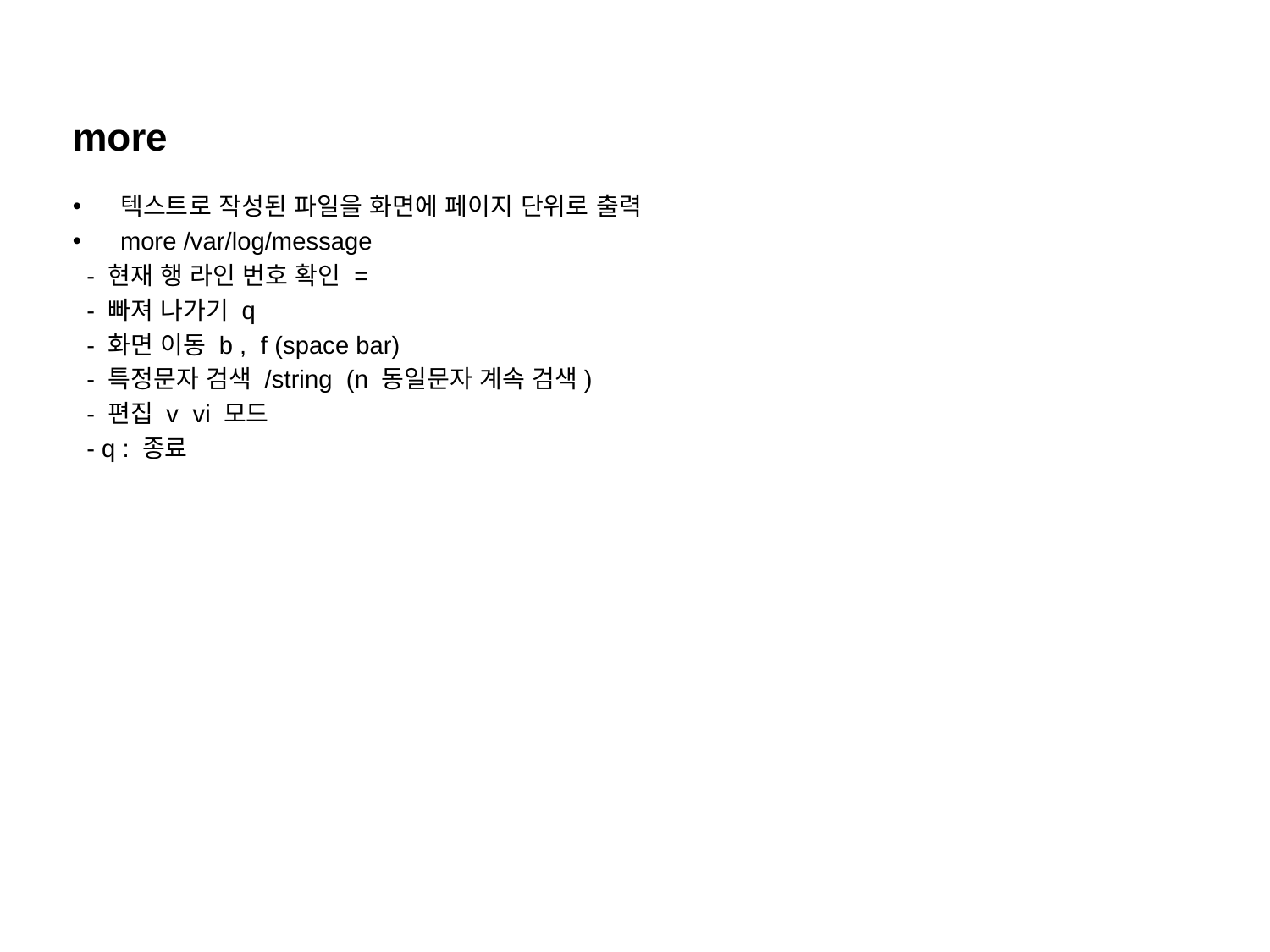

more

텍스트로 작성된 파일을 화면에 페이지 단위로 출력
more /var/log/message
  - 현재 행 라인 번호 확인 =
  - 빠져 나가기 q
  - 화면 이동 b ,  f (space bar)
  - 특정문자 검색 /string  (n 동일문자 계속 검색)
  - 편집 v  vi 모드
  - q : 종료